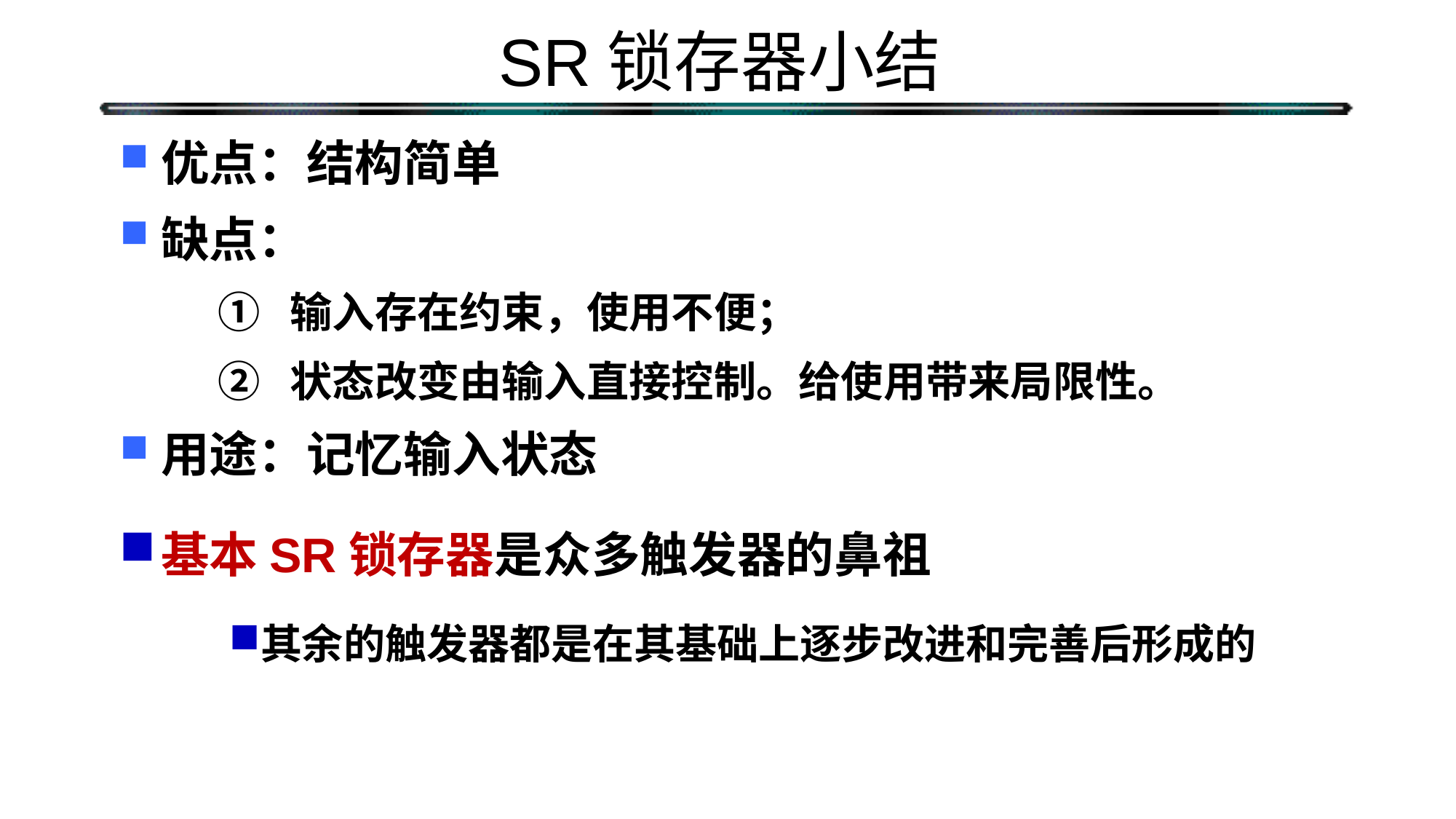

# SR锁存器小结
优点：结构简单
缺点：
 ①  输入存在约束，使用不便；
 ②  状态改变由输入直接控制。给使用带来局限性。
用途：记忆输入状态
基本SR锁存器是众多触发器的鼻祖
其余的触发器都是在其基础上逐步改进和完善后形成的

13